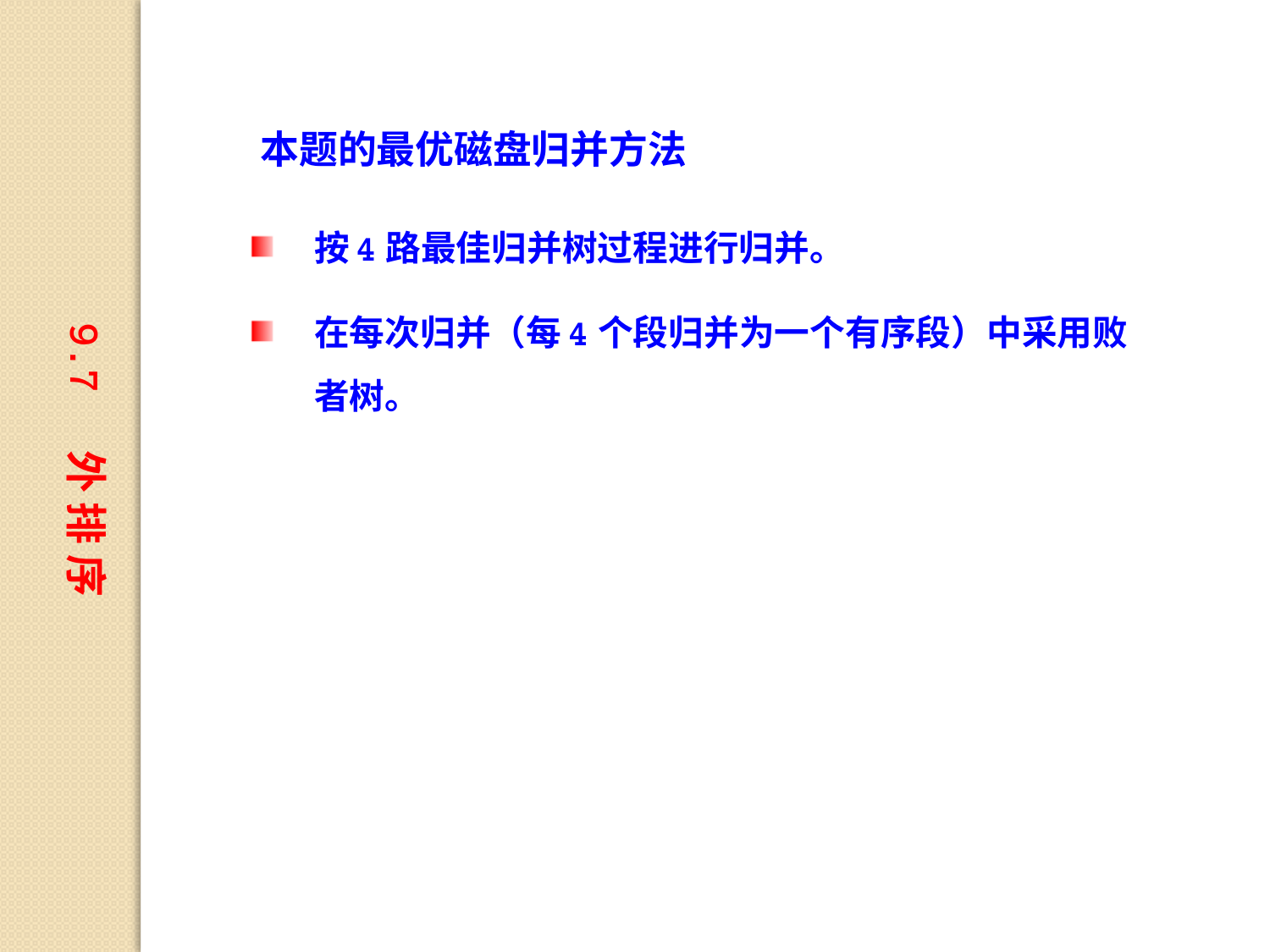

本题的最优磁盘归并方法
按4路最佳归并树过程进行归并。
在每次归并（每4个段归并为一个有序段）中采用败者树。
9.7  外 排 序